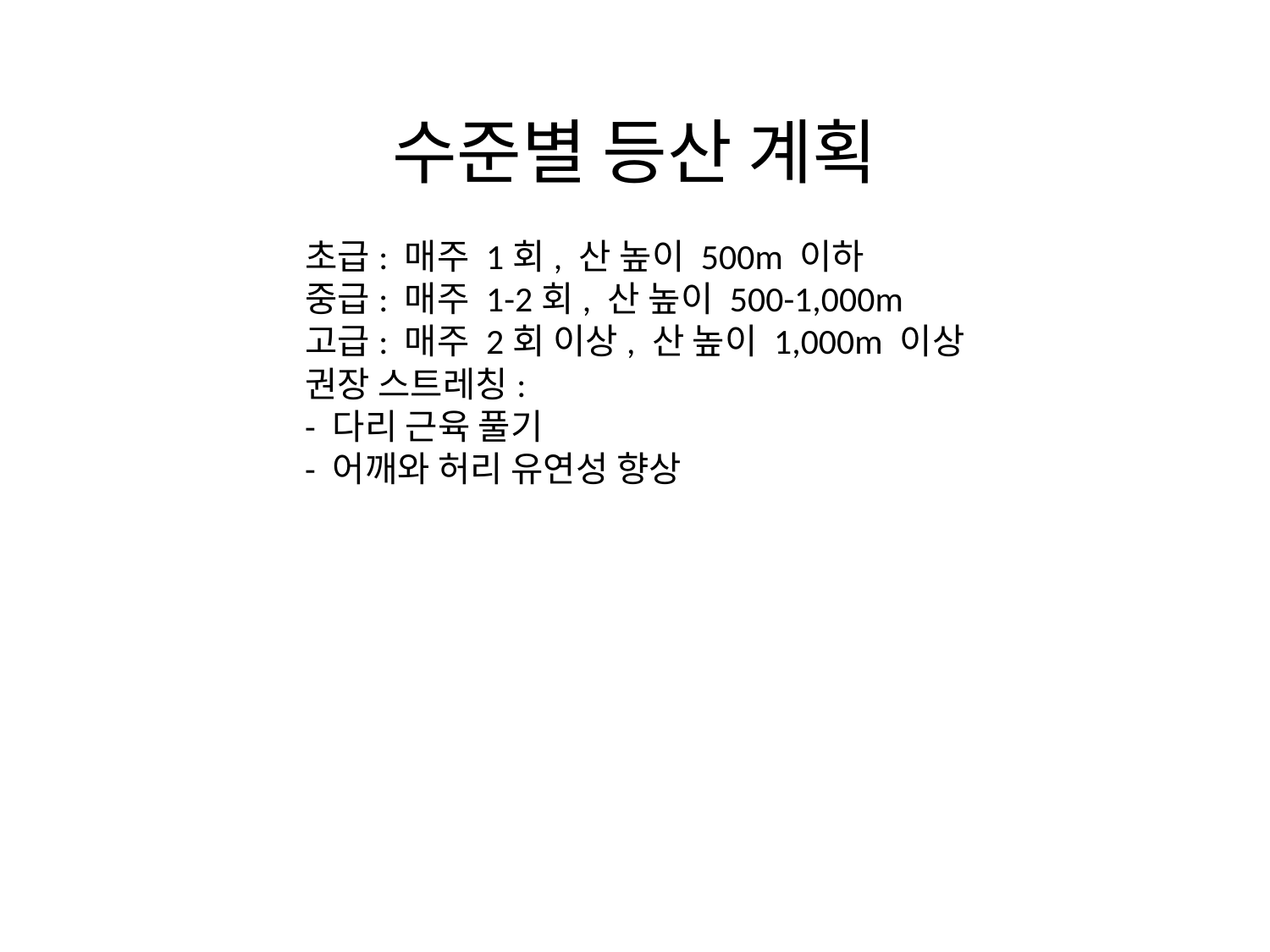

#

수준별 등산 계획

초급: 매주 1회, 산 높이 500m 이하
중급: 매주 1-2회, 산 높이 500-1,000m
고급: 매주 2회 이상, 산 높이 1,000m 이상
권장 스트레칭:
- 다리 근육 풀기
- 어깨와 허리 유연성 향상